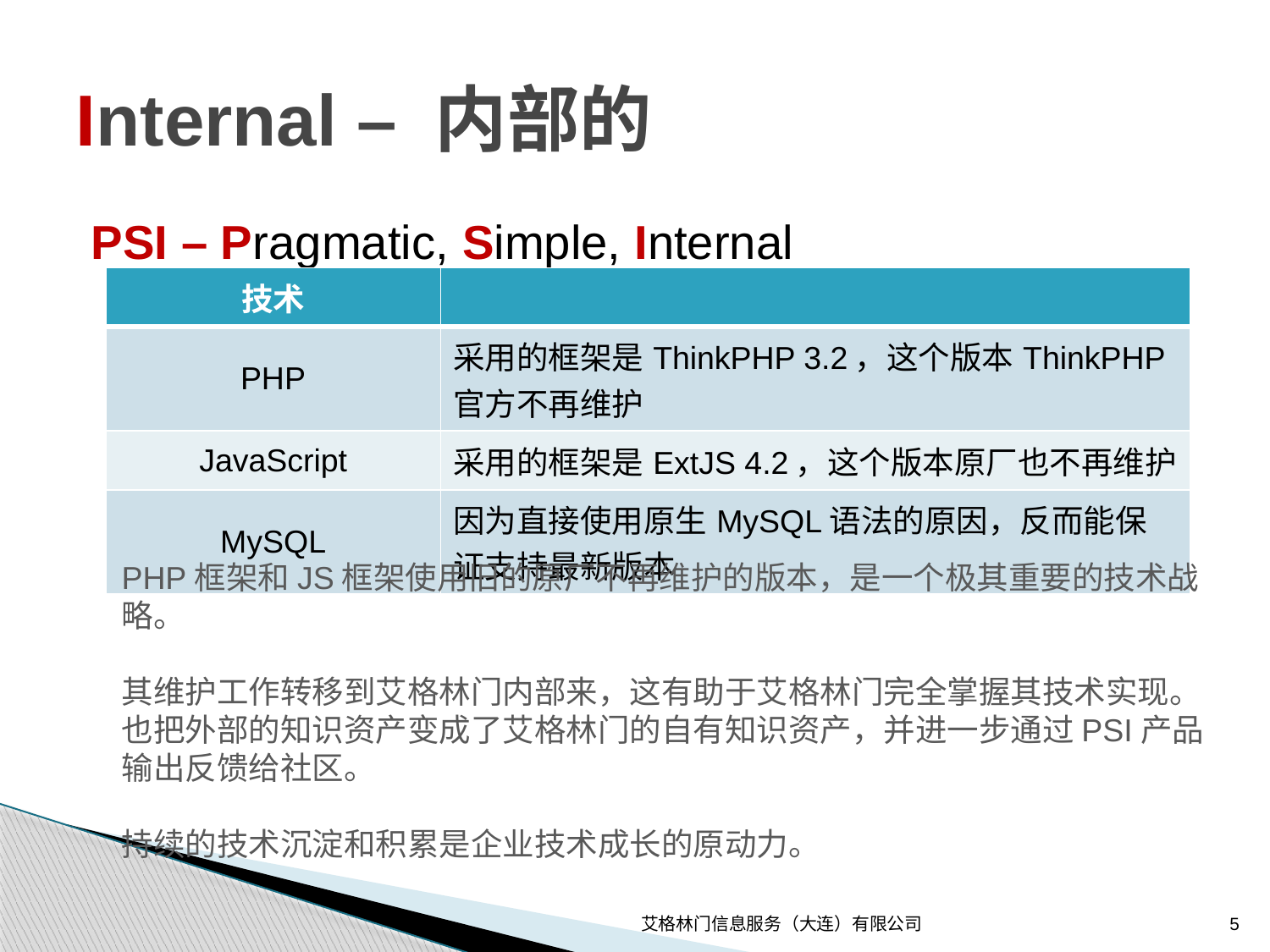

# Internal – 内部的
PSI – Pragmatic, Simple, Internal
| 技术 |  |
| --- | --- |
| PHP | 采用的框架是ThinkPHP 3.2，这个版本ThinkPHP官方不再维护 |
| JavaScript | 采用的框架是ExtJS 4.2，这个版本原厂也不再维护 |
| MySQL | 因为直接使用原生MySQL语法的原因，反而能保证支持最新版本 |
PHP框架和JS框架使用旧的原厂不再维护的版本，是一个极其重要的技术战略。

其维护工作转移到艾格林门内部来，这有助于艾格林门完全掌握其技术实现。
也把外部的知识资产变成了艾格林门的自有知识资产，并进一步通过PSI产品输出反馈给社区。

持续的技术沉淀和积累是企业技术成长的原动力。
艾格林门信息服务（大连）有限公司
5